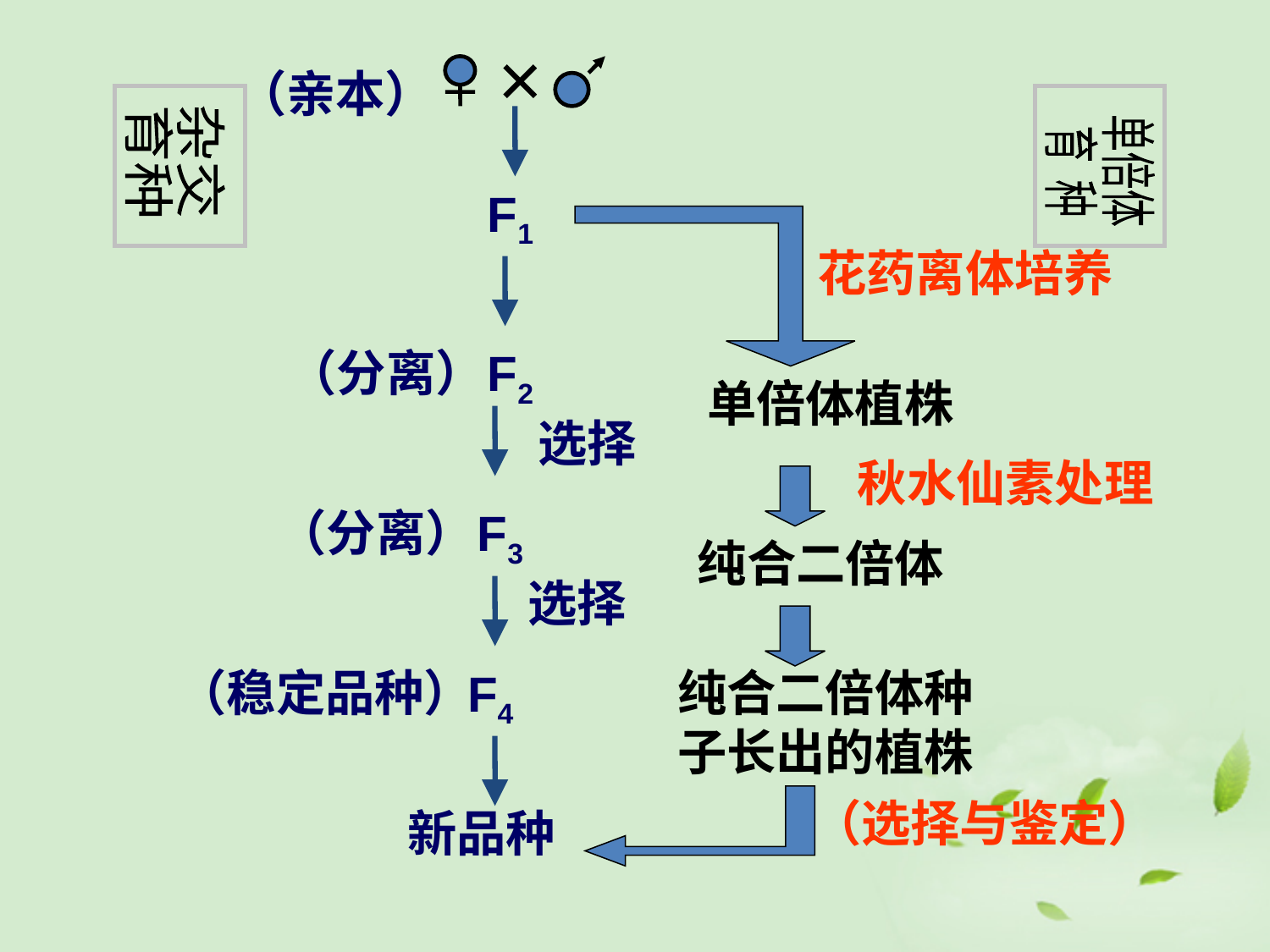

（亲本）

单倍体
育  种

杂交
育种
F1

单倍体植株
纯合二倍体
纯合二倍体种子长出的植株
花药离体培养

（分离）
F2

选择
秋水仙素处理

（分离）
F3
选择

（稳定品种）
F4

（选择与鉴定）
新品种